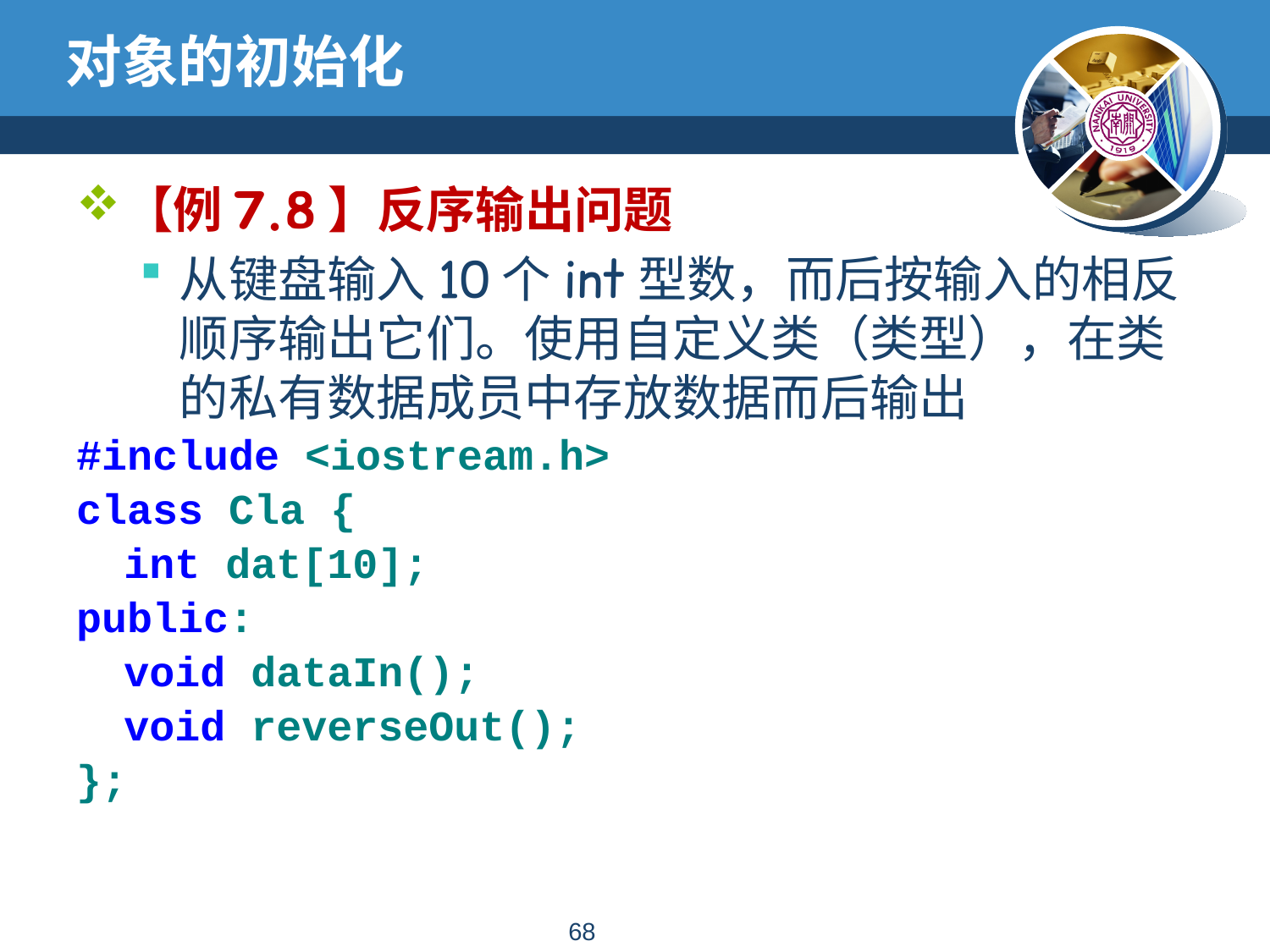

# 对象的初始化
【例7.8】反序输出问题
从键盘输入10个int型数，而后按输入的相反顺序输出它们。使用自定义类（类型），在类的私有数据成员中存放数据而后输出
#include <iostream.h>
class Cla {
	int dat[10];
public:
	void dataIn();
	void reverseOut();
};

68